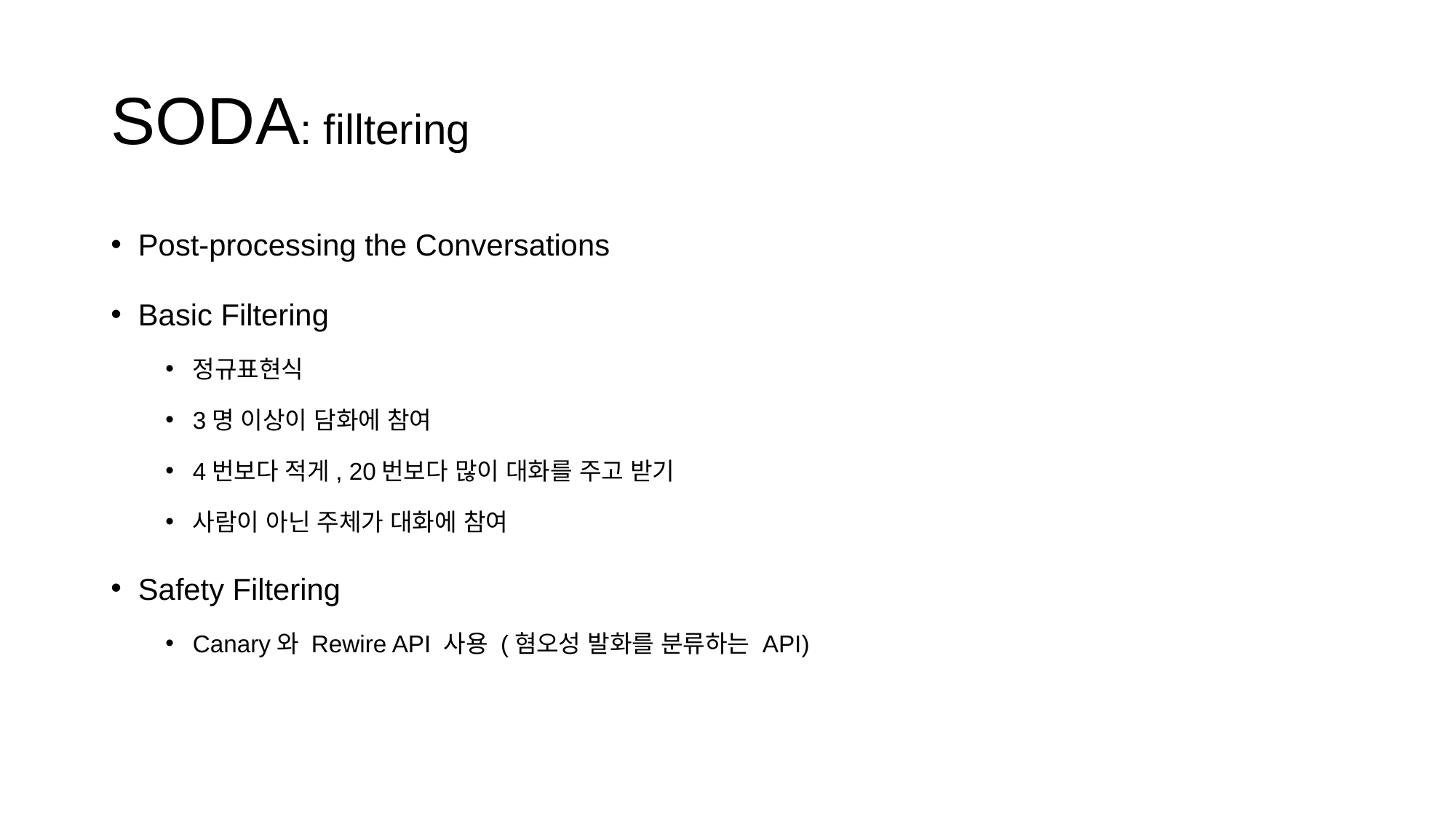

# SODA: filltering
Post-processing the Conversations
Basic Filtering
정규표현식
3명 이상이 담화에 참여
4번보다 적게, 20번보다 많이 대화를 주고 받기
사람이 아닌 주체가 대화에 참여
Safety Filtering
Canary와 Rewire API 사용 (혐오성 발화를 분류하는 API)